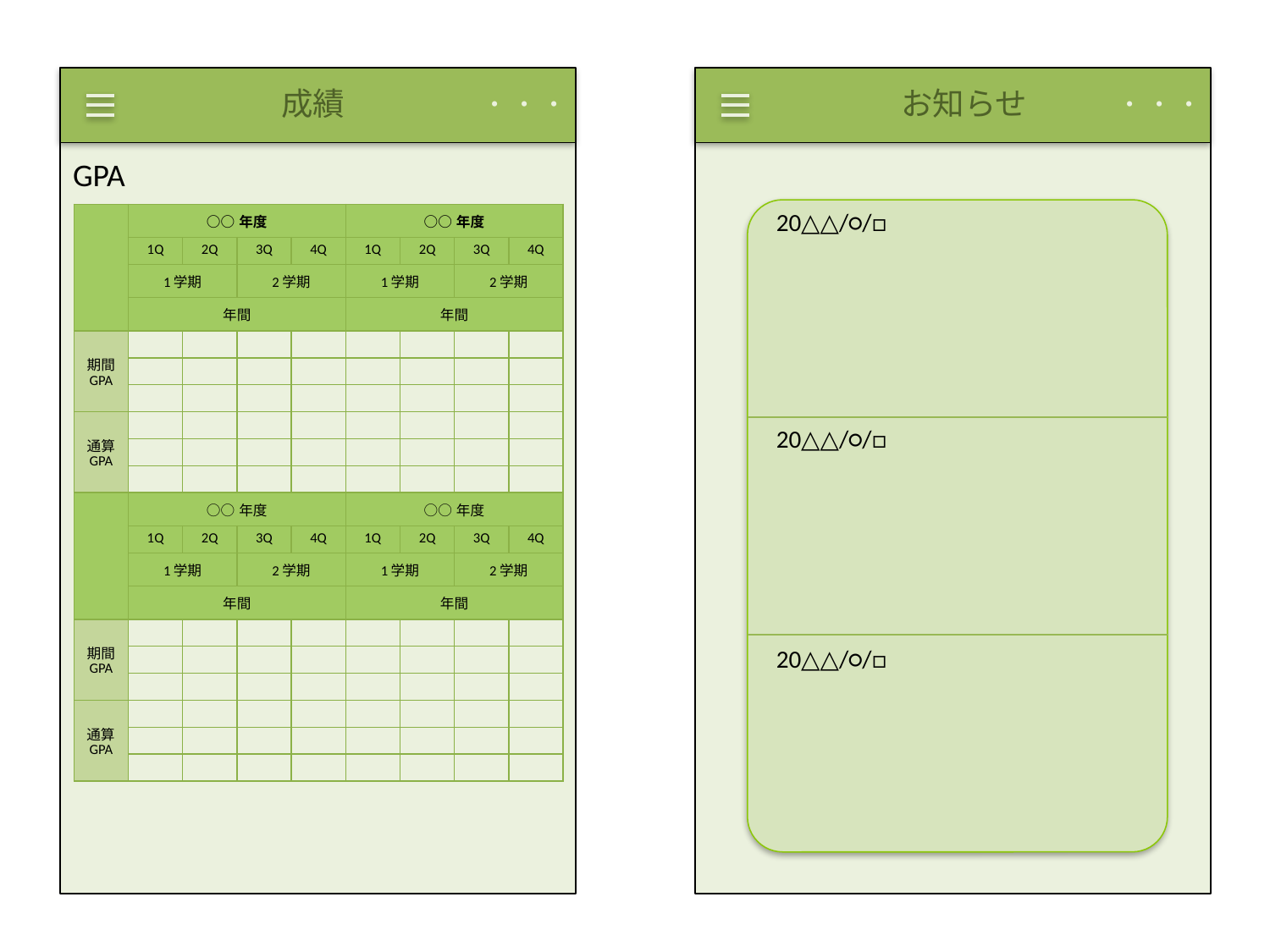

・・・

・・・
成績
お知らせ
GPA

20△△/○/□
20△△/○/□
20△△/○/□
|  | ○○年度 |  |  |  | ○○年度 |  |  |  |
| --- | --- | --- | --- | --- | --- | --- | --- | --- |
|  | 1Q | 2Q | 3Q | 4Q | 1Q | 2Q | 3Q | 4Q |
|  | 1学期 |  | 2学期 |  | 1学期 |  | 2学期 |  |
|  | 年間 |  |  |  | 年間 |  |  |  |
| 期間 GPA |  |  |  |  |  |  |  |  |
|  |  |  |  |  |  |  |  |  |
|  |  |  |  |  |  |  |  |  |
| 通算 GPA |  |  |  |  |  |  |  |  |
|  |  |  |  |  |  |  |  |  |
|  |  |  |  |  |  |  |  |  |
|  | ○○年度 |  |  |  | ○○年度 |  |  |  |
|  | 1Q | 2Q | 3Q | 4Q | 1Q | 2Q | 3Q | 4Q |
|  | 1学期 |  | 2学期 |  | 1学期 |  | 2学期 |  |
|  | 年間 |  |  |  | 年間 |  |  |  |
| 期間 GPA |  |  |  |  |  |  |  |  |
|  |  |  |  |  |  |  |  |  |
|  |  |  |  |  |  |  |  |  |
| 通算GPA |  |  |  |  |  |  |  |  |
|  |  |  |  |  |  |  |  |  |
|  |  |  |  |  |  |  |  |  |